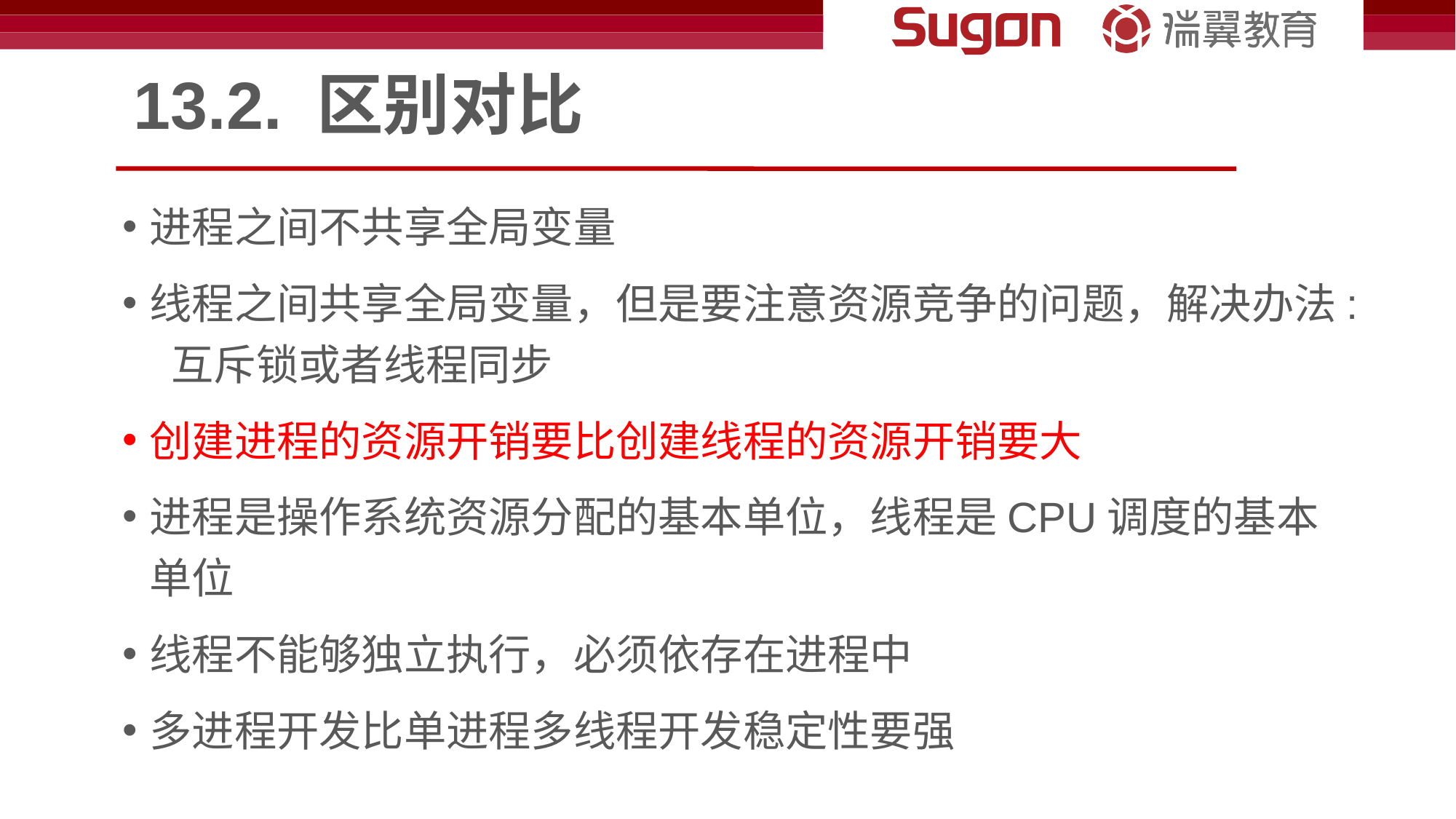

# 13.2. 区别对比
进程之间不共享全局变量
线程之间共享全局变量，但是要注意资源竞争的问题，解决办法: 互斥锁或者线程同步
创建进程的资源开销要比创建线程的资源开销要大
进程是操作系统资源分配的基本单位，线程是CPU调度的基本单位
线程不能够独立执行，必须依存在进程中
多进程开发比单进程多线程开发稳定性要强